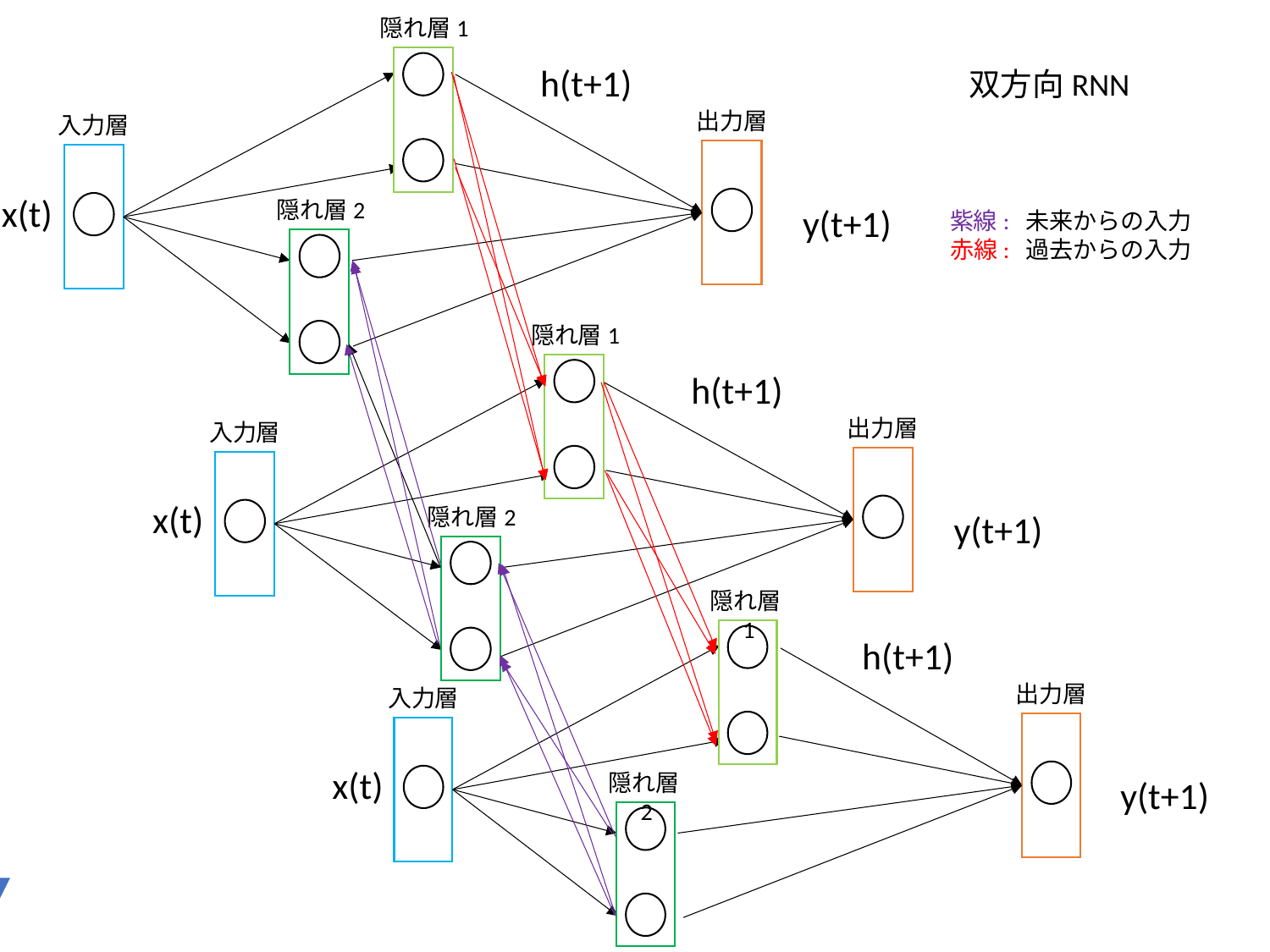

隠れ層1

h(t+1)
出力層

入力層

x(t)
隠れ層2

y(t+1)
双方向RNN
紫線:  未来からの入力
赤線:  過去からの入力
隠れ層1

h(t+1)
出力層

入力層

x(t)
隠れ層2

y(t+1)
隠れ層1

h(t+1)
出力層

入力層

x(t)
隠れ層2

y(t+1)
Time